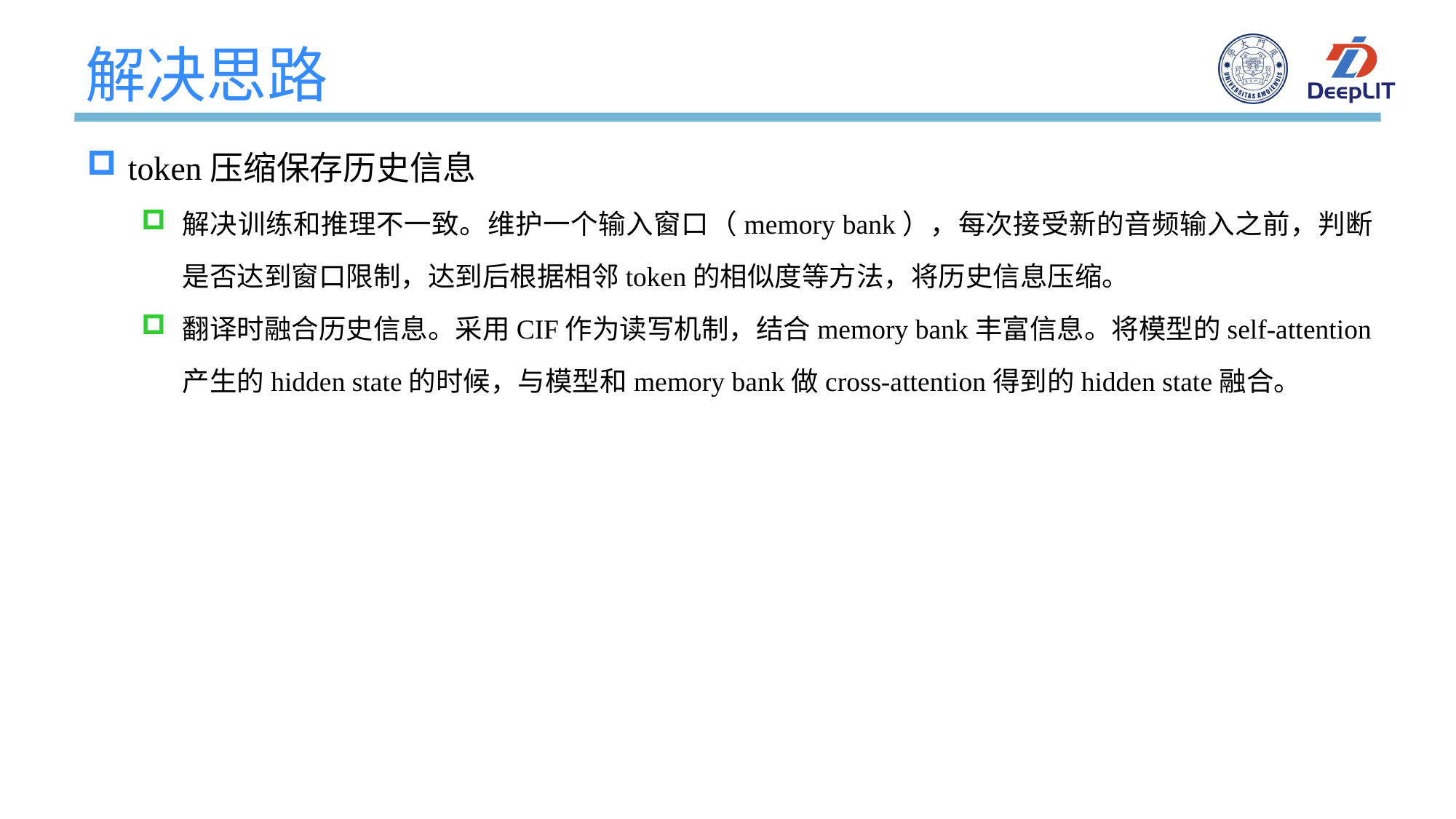

# 解决思路
token压缩保存历史信息
解决训练和推理不一致。维护一个输入窗口（memory bank），每次接受新的音频输入之前，判断是否达到窗口限制，达到后根据相邻token的相似度等方法，将历史信息压缩。
翻译时融合历史信息。采用CIF作为读写机制，结合memory bank丰富信息。将模型的self-attention产生的hidden state的时候，与模型和memory bank做cross-attention得到的hidden state融合。